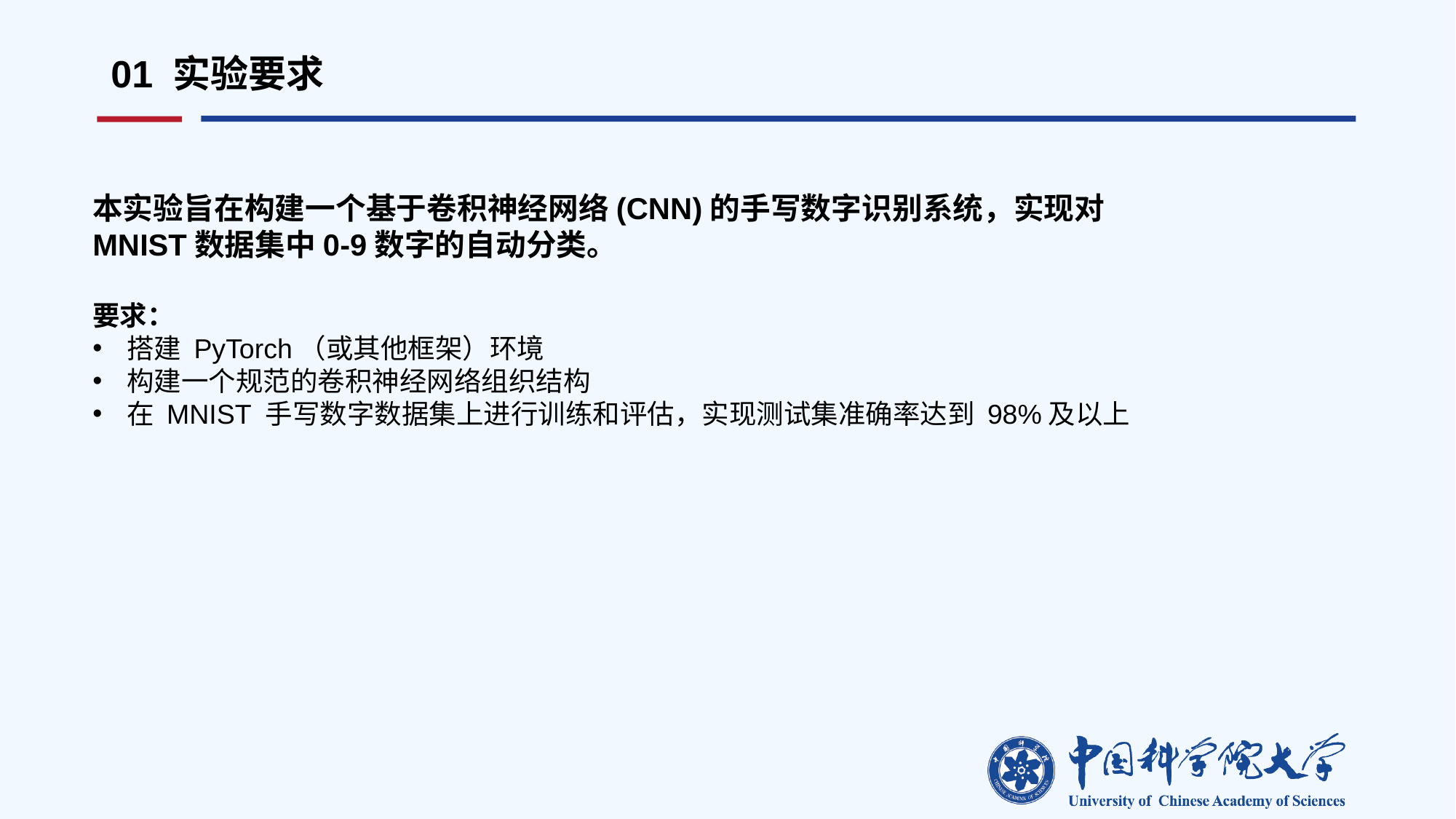

01 实验要求
本实验旨在构建一个基于卷积神经网络(CNN)的手写数字识别系统，实现对MNIST数据集中0-9数字的自动分类。

要求：
搭建 PyTorch（或其他框架）环境
构建一个规范的卷积神经网络组织结构
在 MNIST 手写数字数据集上进行训练和评估，实现测试集准确率达到 98%及以上